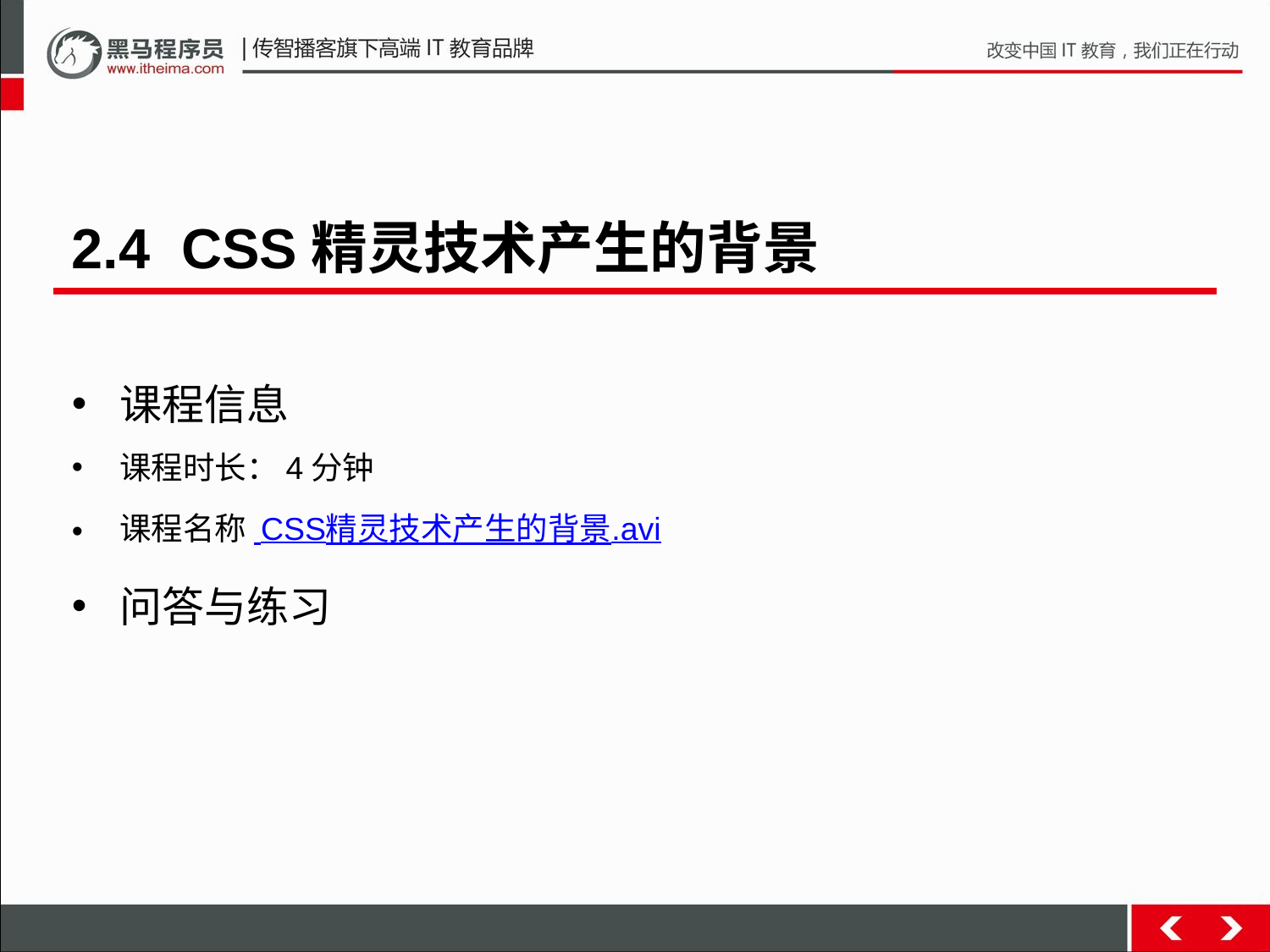

2.4  CSS精灵技术产生的背景
课程信息
课程时长：4分钟
课程名称  CSS精灵技术产生的背景.avi
问答与练习